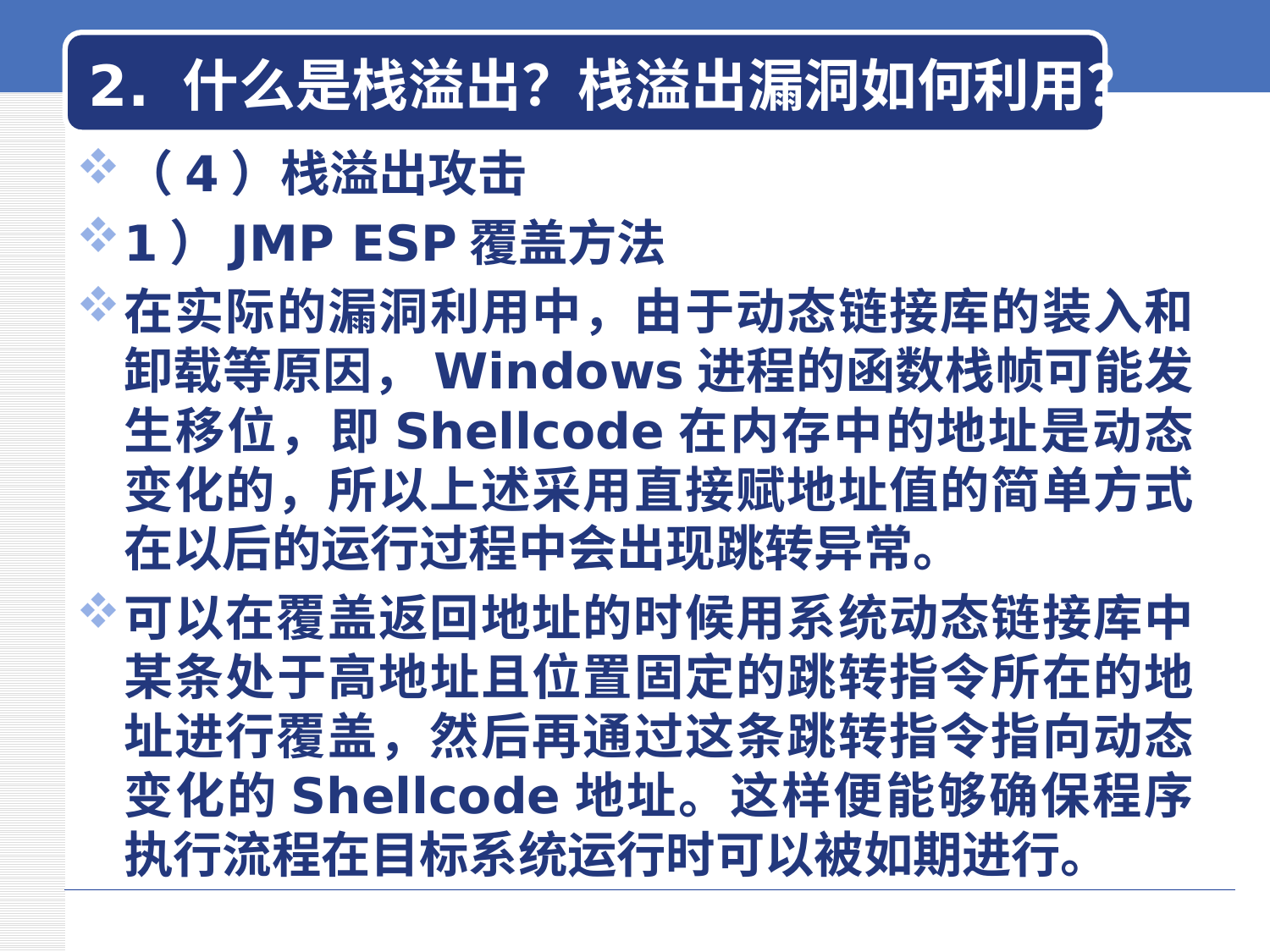

# 2. 什么是栈溢出？栈溢出漏洞如何利用？
（4）栈溢出攻击
1）JMP ESP覆盖方法
在实际的漏洞利用中，由于动态链接库的装入和卸载等原因，Windows进程的函数栈帧可能发生移位，即Shellcode在内存中的地址是动态变化的，所以上述采用直接赋地址值的简单方式在以后的运行过程中会出现跳转异常。
可以在覆盖返回地址的时候用系统动态链接库中某条处于高地址且位置固定的跳转指令所在的地址进行覆盖，然后再通过这条跳转指令指向动态变化的Shellcode地址。这样便能够确保程序执行流程在目标系统运行时可以被如期进行。